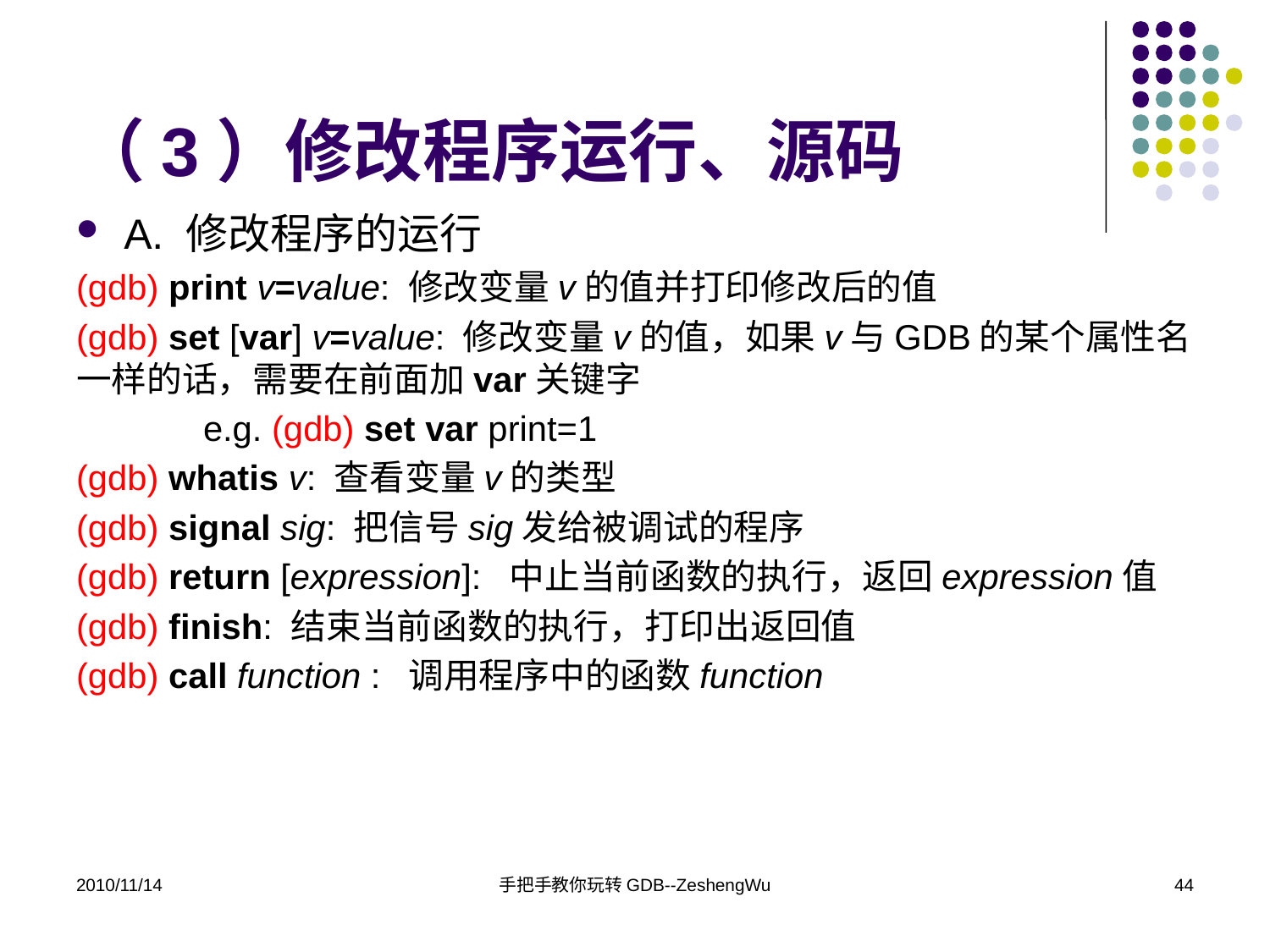

# （3）修改程序运行、源码
A. 修改程序的运行
(gdb) print v=value: 修改变量v的值并打印修改后的值
(gdb) set [var] v=value: 修改变量v的值，如果v与GDB的某个属性名一样的话，需要在前面加var关键字
	e.g. (gdb) set var print=1
(gdb) whatis v: 查看变量v的类型
(gdb) signal sig: 把信号sig发给被调试的程序
(gdb) return [expression]:  中止当前函数的执行，返回expression值
(gdb) finish: 结束当前函数的执行，打印出返回值
(gdb) call function :  调用程序中的函数function
2010/11/14
手把手教你玩转GDB--ZeshengWu
44